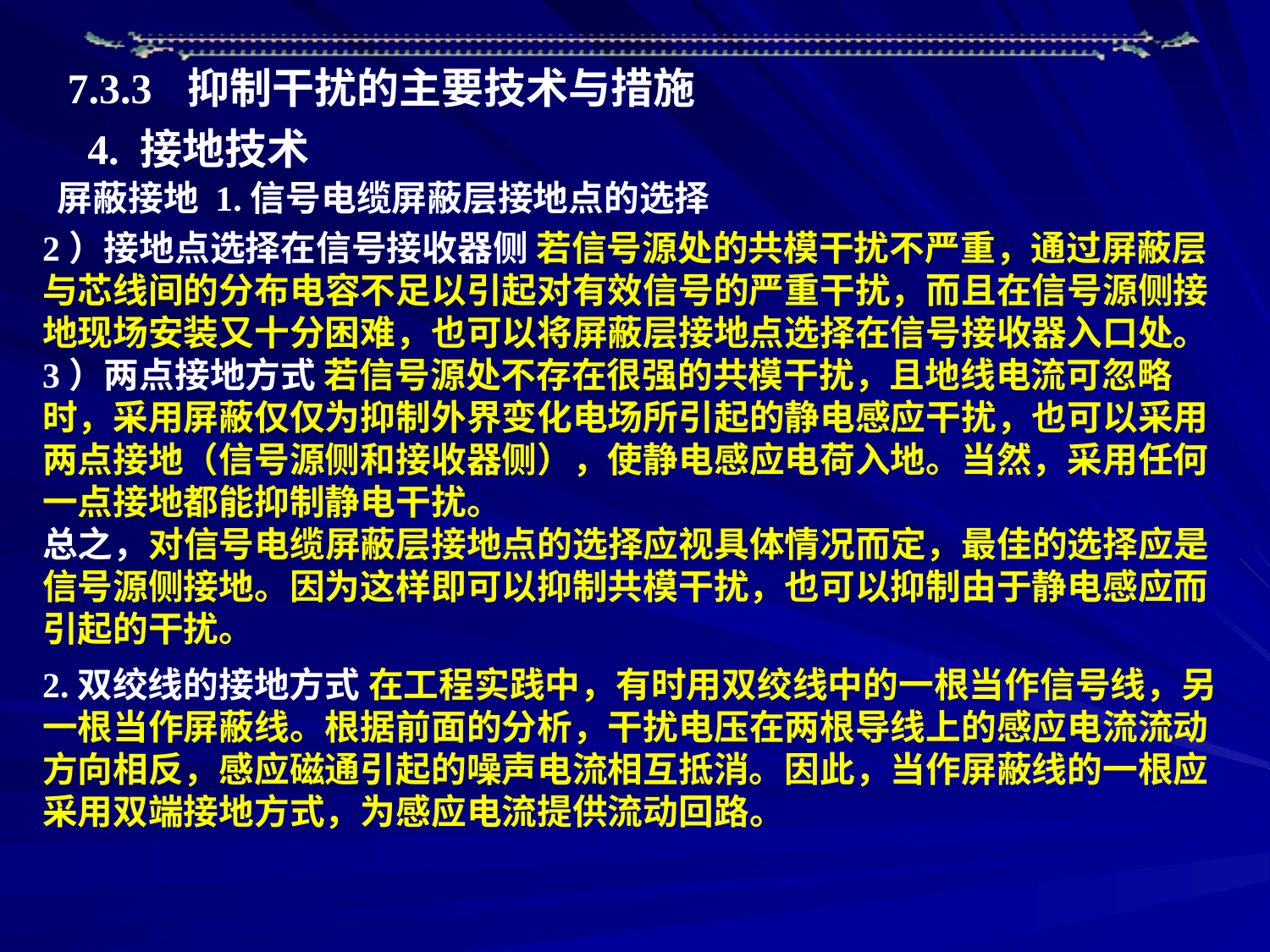

7.3.3 抑制干扰的主要技术与措施
4. 接地技术
屏蔽接地 1.信号电缆屏蔽层接地点的选择
2）接地点选择在信号接收器侧 若信号源处的共模干扰不严重，通过屏蔽层与芯线间的分布电容不足以引起对有效信号的严重干扰，而且在信号源侧接地现场安装又十分困难，也可以将屏蔽层接地点选择在信号接收器入口处。
3）两点接地方式 若信号源处不存在很强的共模干扰，且地线电流可忽略时，采用屏蔽仅仅为抑制外界变化电场所引起的静电感应干扰，也可以采用两点接地（信号源侧和接收器侧），使静电感应电荷入地。当然，采用任何一点接地都能抑制静电干扰。
总之，对信号电缆屏蔽层接地点的选择应视具体情况而定，最佳的选择应是信号源侧接地。因为这样即可以抑制共模干扰，也可以抑制由于静电感应而引起的干扰。
2.双绞线的接地方式 在工程实践中，有时用双绞线中的一根当作信号线，另一根当作屏蔽线。根据前面的分析，干扰电压在两根导线上的感应电流流动方向相反，感应磁通引起的噪声电流相互抵消。因此，当作屏蔽线的一根应采用双端接地方式，为感应电流提供流动回路。